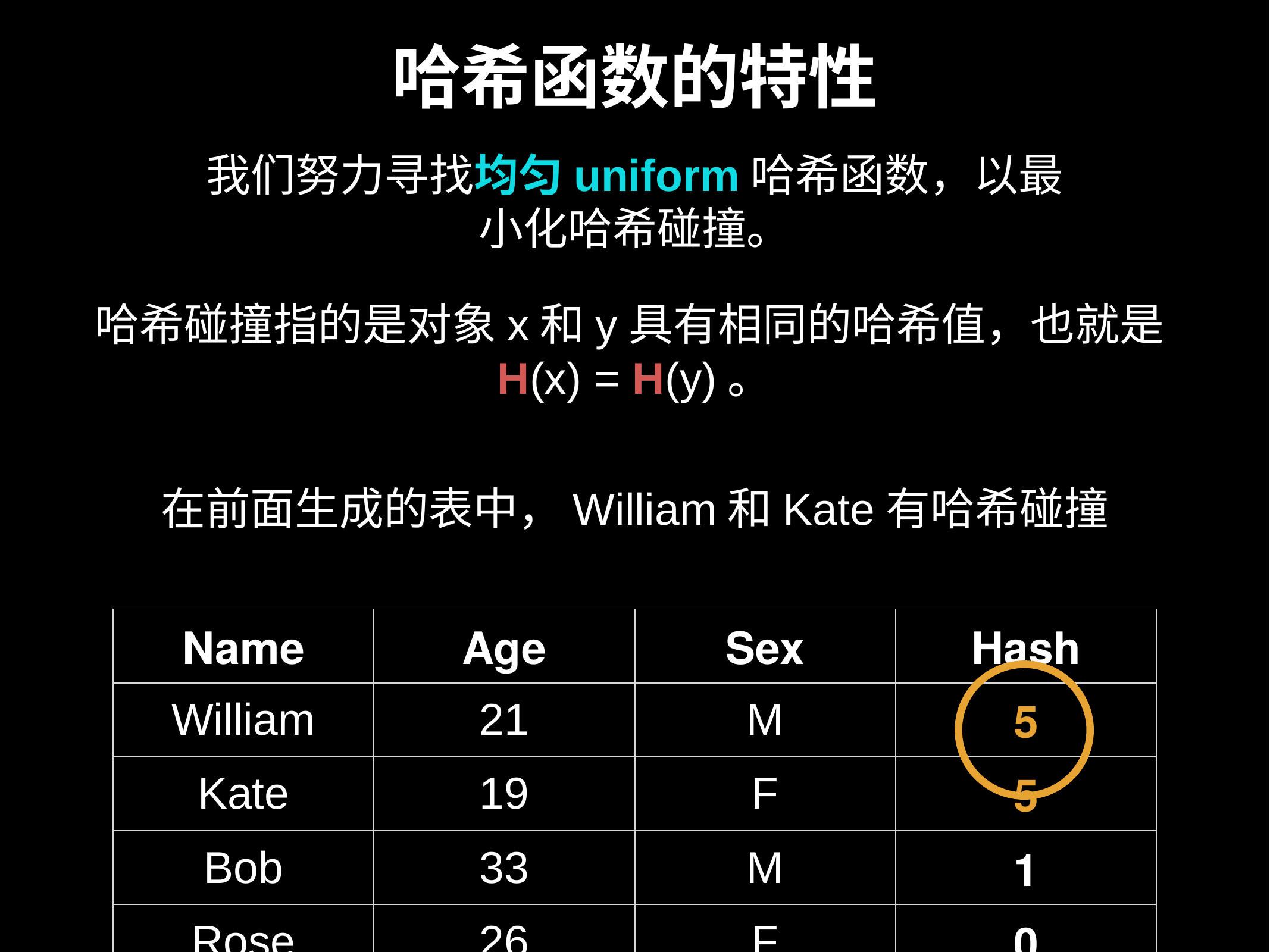

# 哈希函数的特性
我们努力寻找均匀uniform哈希函数，以最小化哈希碰撞。
哈希碰撞指的是对象x和y具有相同的哈希值，也就是H(x) = H(y)。
在前面生成的表中，William和Kate有哈希碰撞
| Name | Age | Sex | Hash |
| --- | --- | --- | --- |
| William | 21 | M | 5 |
| Kate | 19 | F | 5 |
| Bob | 33 | M | 1 |
| Rose | 26 | F | 0 |